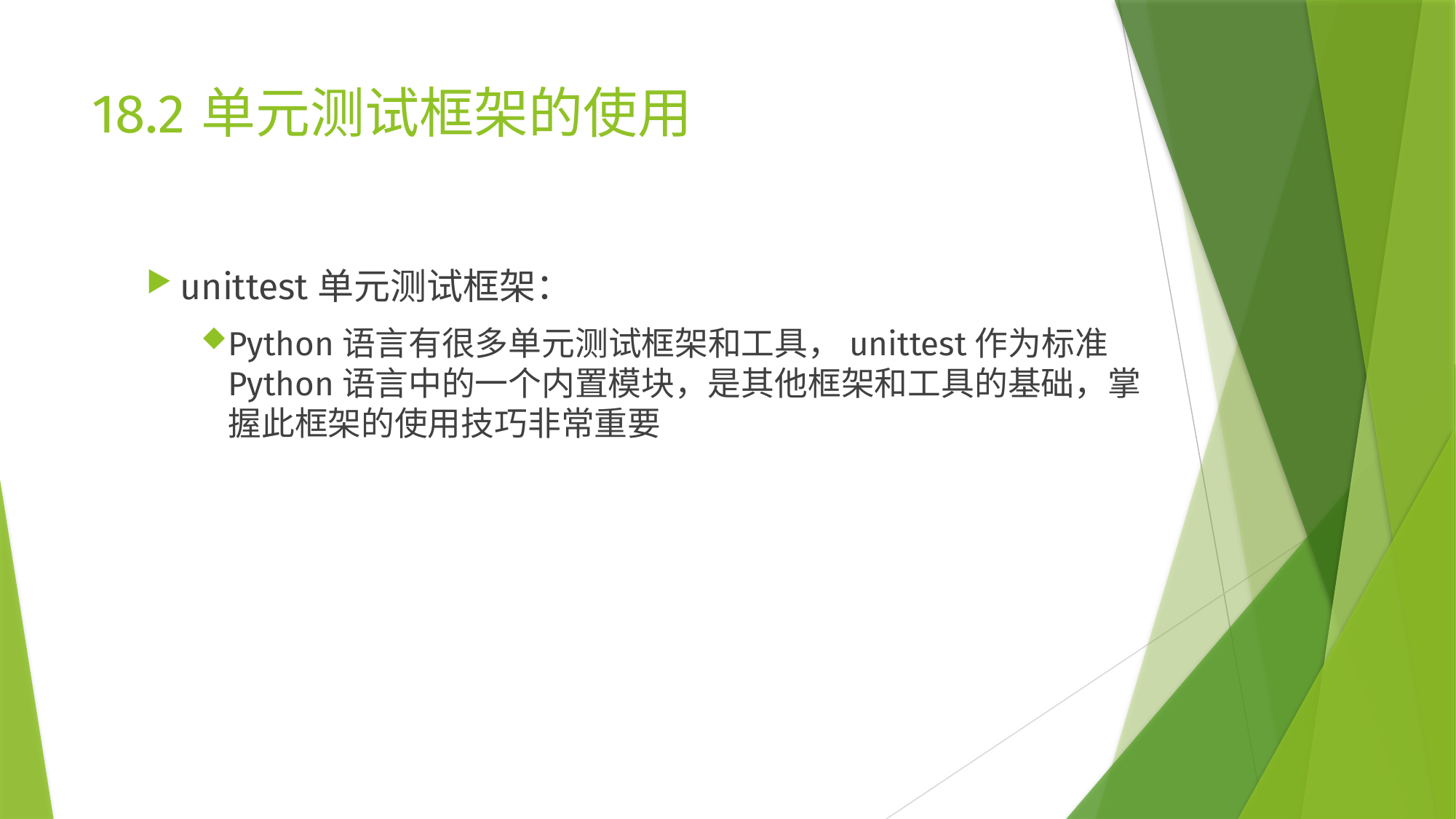

# 18.2	单元测试框架的使用
unittest单元测试框架：
Python语言有很多单元测试框架和工具，unittest作为标准Python语言中的一个内置模块，是其他框架和工具的基础，掌握此框架的使用技巧非常重要